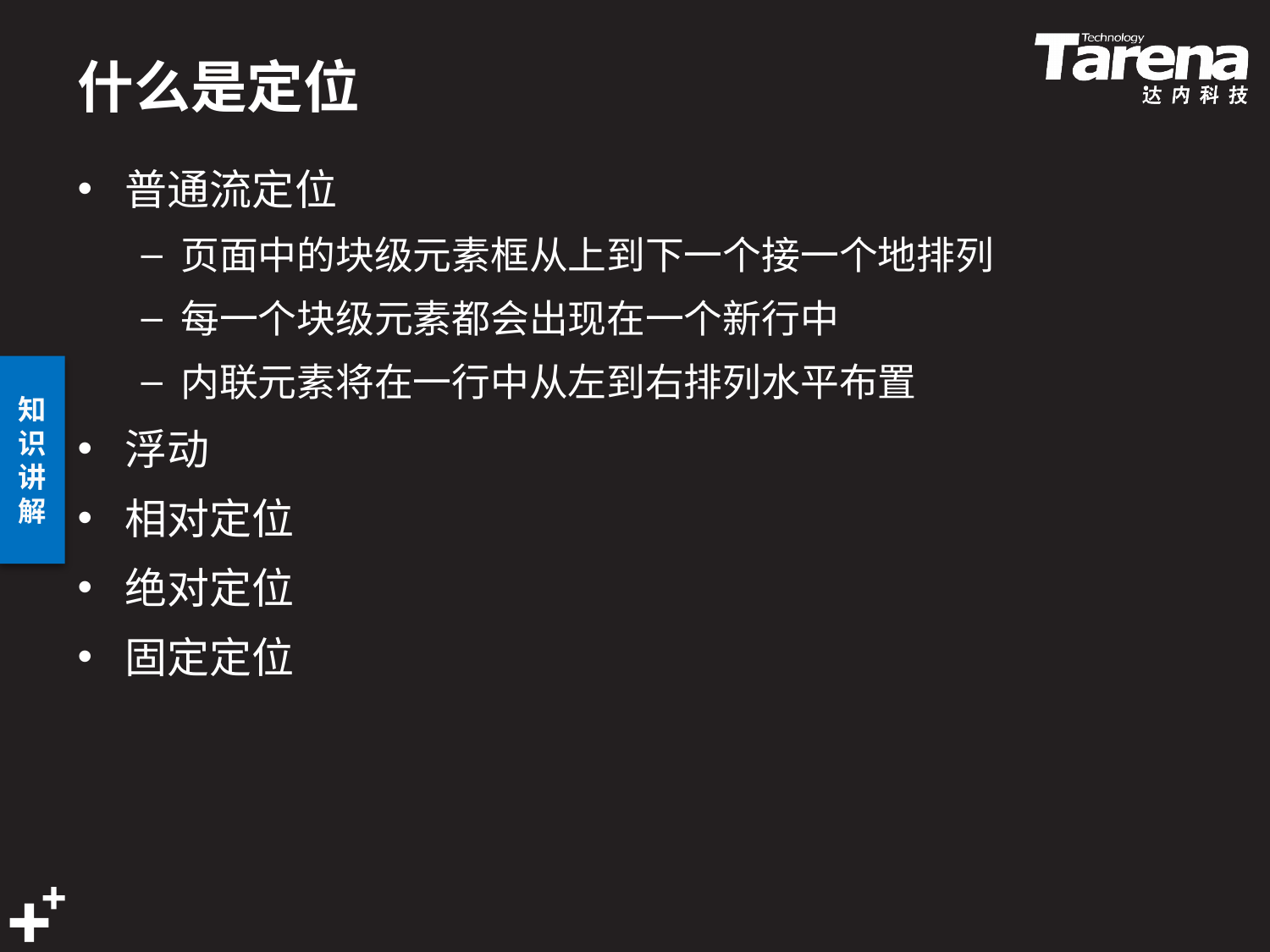

# 什么是定位
普通流定位
页面中的块级元素框从上到下一个接一个地排列
每一个块级元素都会出现在一个新行中
内联元素将在一行中从左到右排列水平布置
浮动
相对定位
绝对定位
固定定位